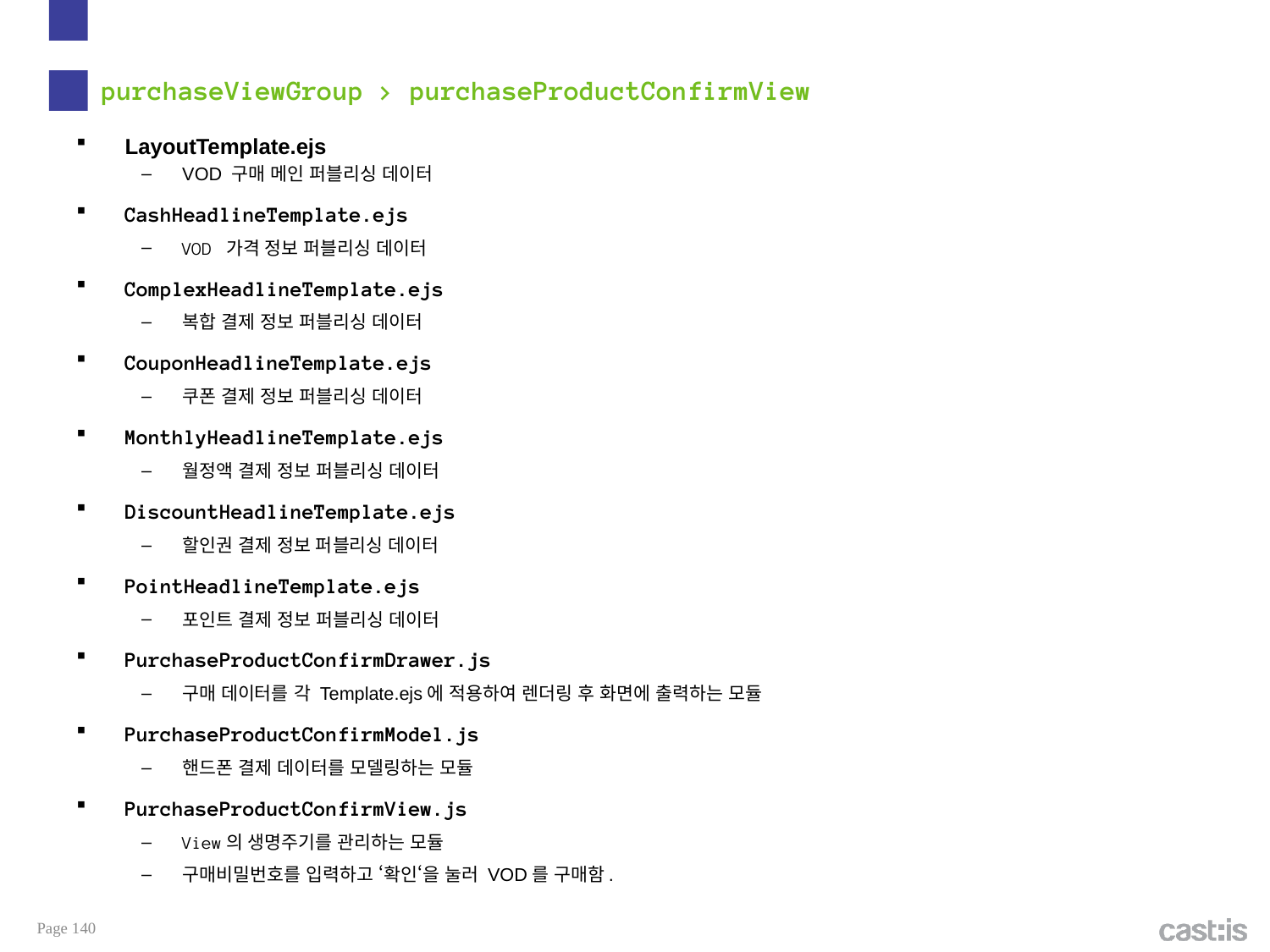

# purchaseViewGroup > purchaseProductConfirmView
LayoutTemplate.ejs
VOD 구매 메인 퍼블리싱 데이터

CashHeadlineTemplate.ejs
VOD 가격 정보 퍼블리싱 데이터

ComplexHeadlineTemplate.ejs
복합 결제 정보 퍼블리싱 데이터

CouponHeadlineTemplate.ejs
쿠폰 결제 정보 퍼블리싱 데이터

MonthlyHeadlineTemplate.ejs
월정액 결제 정보 퍼블리싱 데이터

DiscountHeadlineTemplate.ejs
할인권 결제 정보 퍼블리싱 데이터

PointHeadlineTemplate.ejs
포인트 결제 정보 퍼블리싱 데이터

PurchaseProductConfirmDrawer.js
구매 데이터를 각 Template.ejs에 적용하여 렌더링 후 화면에 출력하는 모듈

PurchaseProductConfirmModel.js
핸드폰 결제 데이터를 모델링하는 모듈

PurchaseProductConfirmView.js
View의 생명주기를 관리하는 모듈
구매비밀번호를 입력하고 ‘확인‘을 눌러 VOD를 구매함.

Page 140